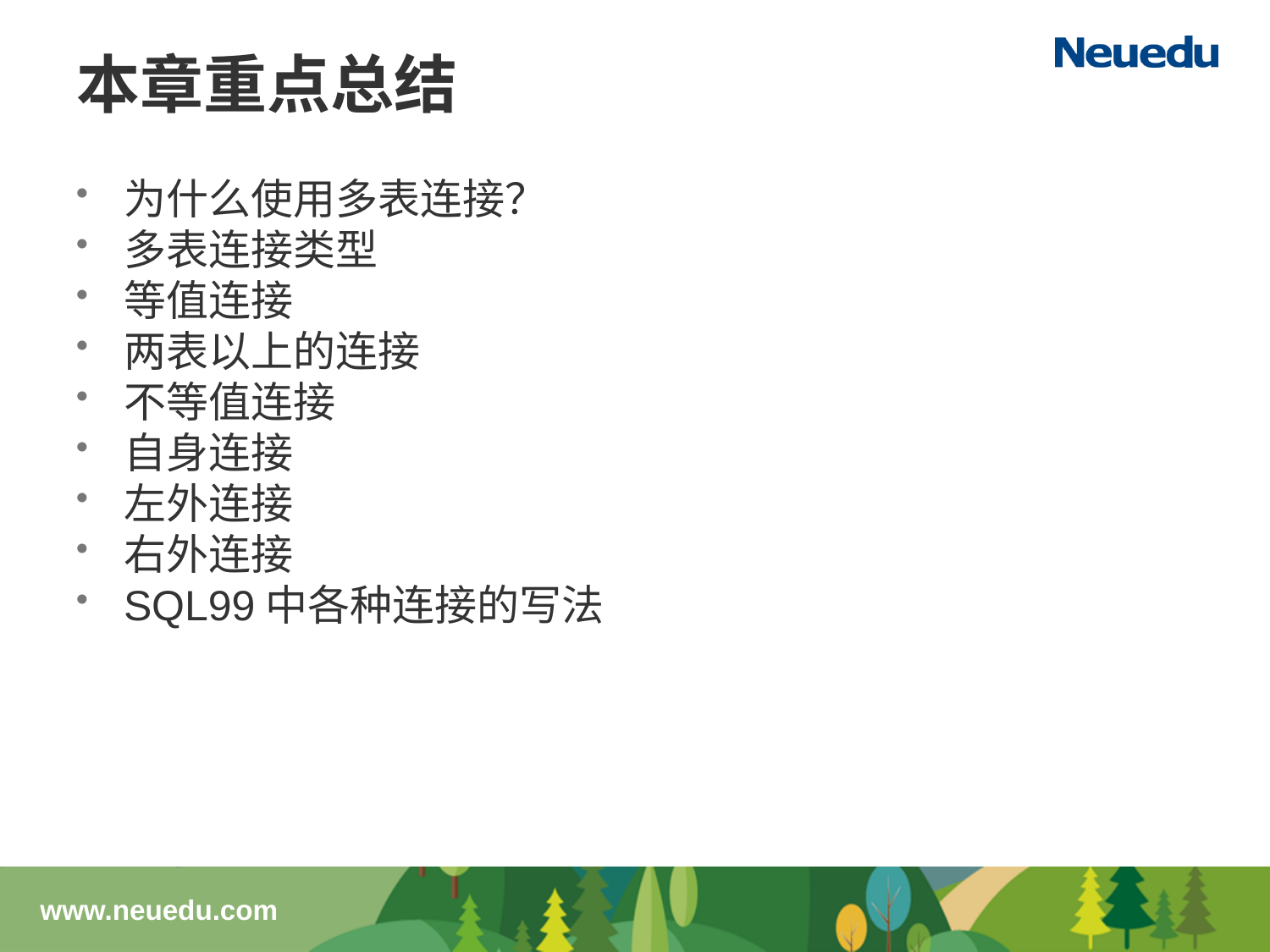

# 本章重点总结
为什么使用多表连接？
多表连接类型
等值连接
两表以上的连接
不等值连接
自身连接
左外连接
右外连接
SQL99中各种连接的写法